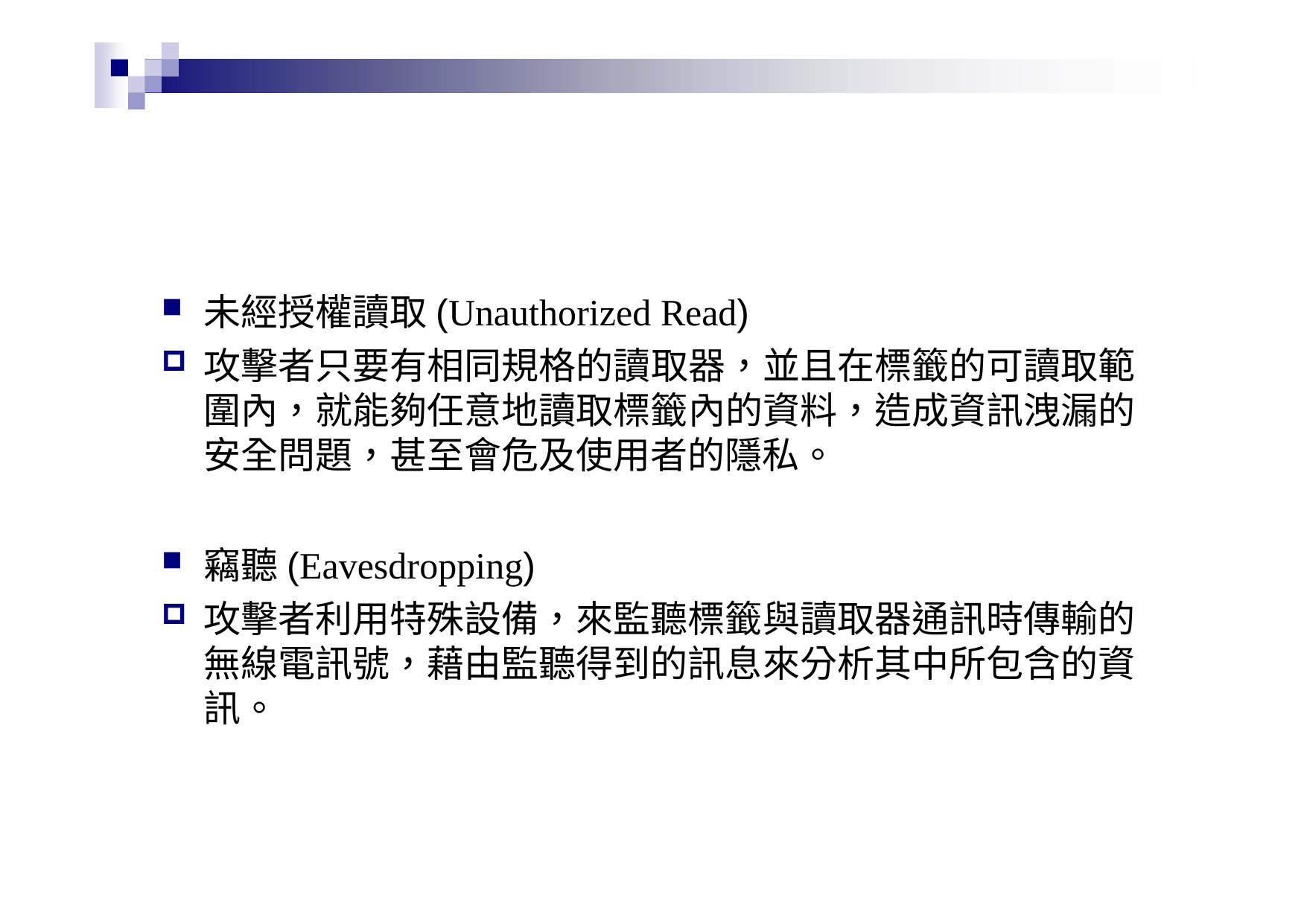

未經授權讀取(Unauthorized Read)
攻擊者只要有相同規格的讀取器，並且在標籤的可讀取範 圍內，就能夠任意地讀取標籤內的資料，造成資訊洩漏的 安全問題，甚至會危及使用者的隱私。

竊聽(Eavesdropping)
攻擊者利用特殊設備，來監聽標籤與讀取器通訊時傳輸的 無線電訊號，藉由監聽得到的訊息來分析其中所包含的資 訊。